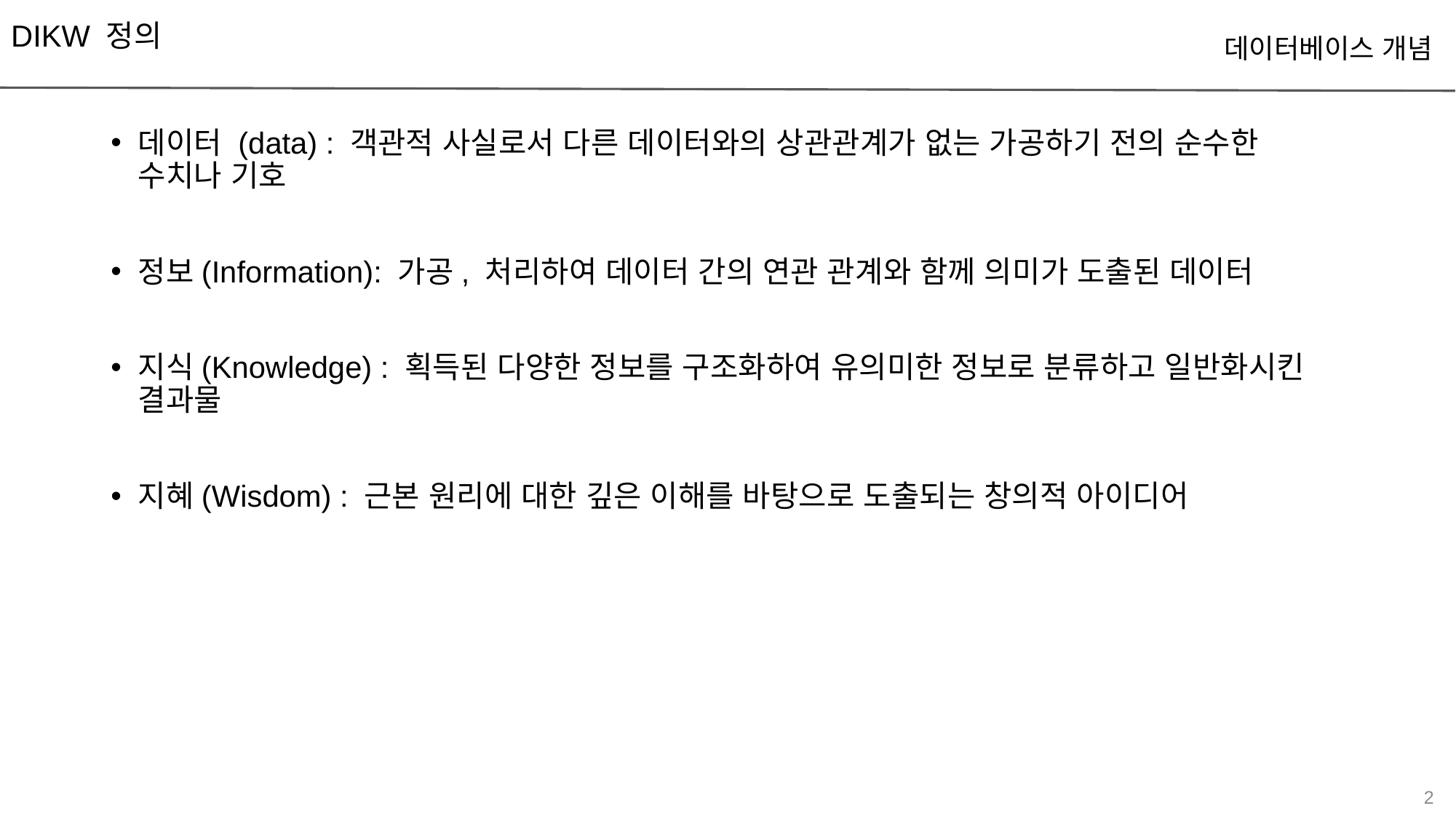

# DIKW 정의
데이터베이스 개념
데이터 (data) : 객관적 사실로서 다른 데이터와의 상관관계가 없는 가공하기 전의 순수한 수치나 기호

정보(Information): 가공, 처리하여 데이터 간의 연관 관계와 함께 의미가 도출된 데이터

지식(Knowledge) : 획득된 다양한 정보를 구조화하여 유의미한 정보로 분류하고 일반화시킨 결과물

지혜(Wisdom) : 근본 원리에 대한 깊은 이해를 바탕으로 도출되는 창의적 아이디어
2